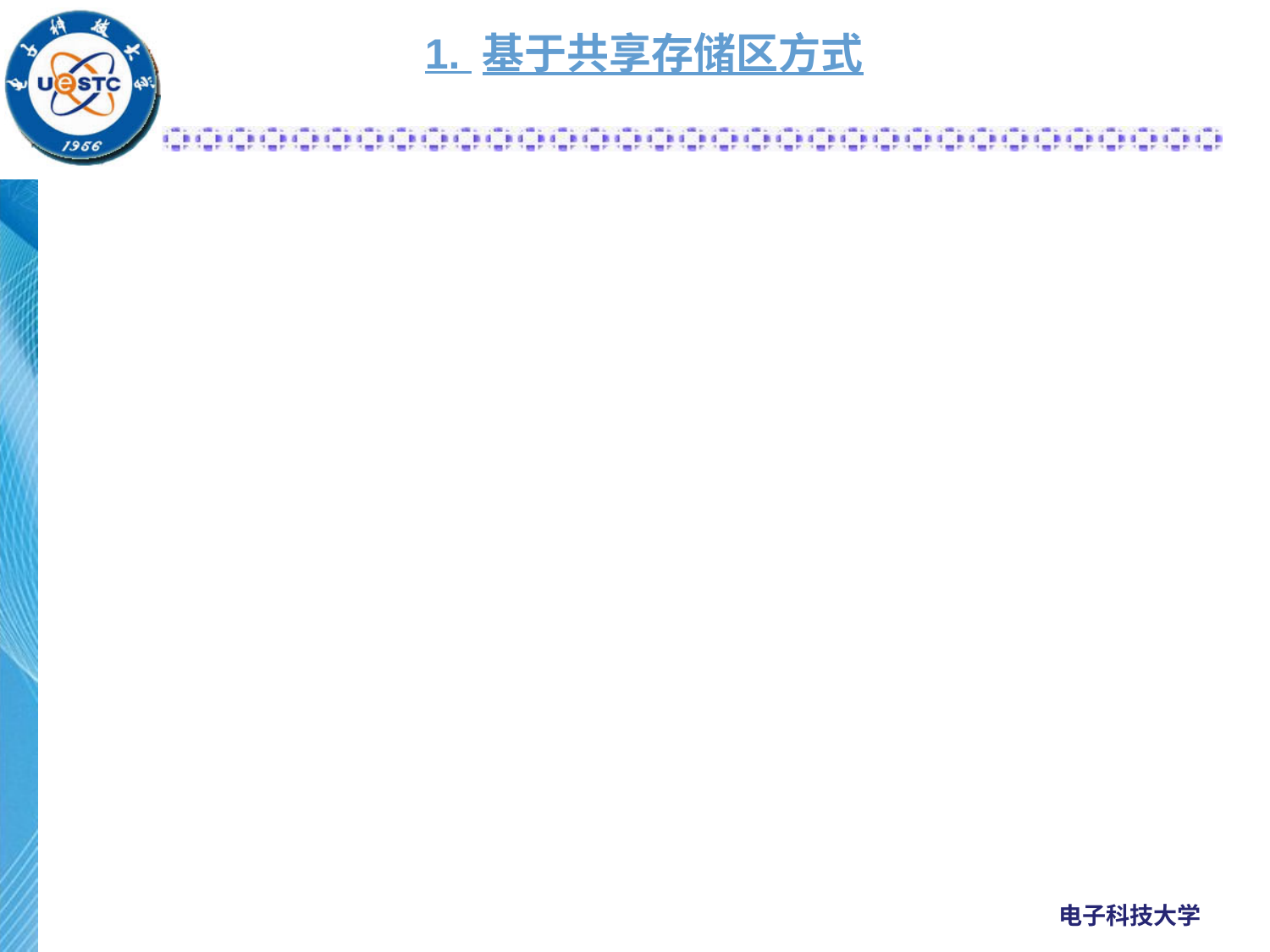

# 1. 基于共享存储区方式
生产者/消费者问题：生产者与消费者通过共享缓冲区，实现数据传递。属于基于共享存储区通信。
共享数据区属于每个互相通信进程的组成部份。这种通信方式不要求数据移动，一般用于本地通信。
对于远程通信来说，每台计算机拥有各自的私有内存区，不易实现共享存储区的访问。